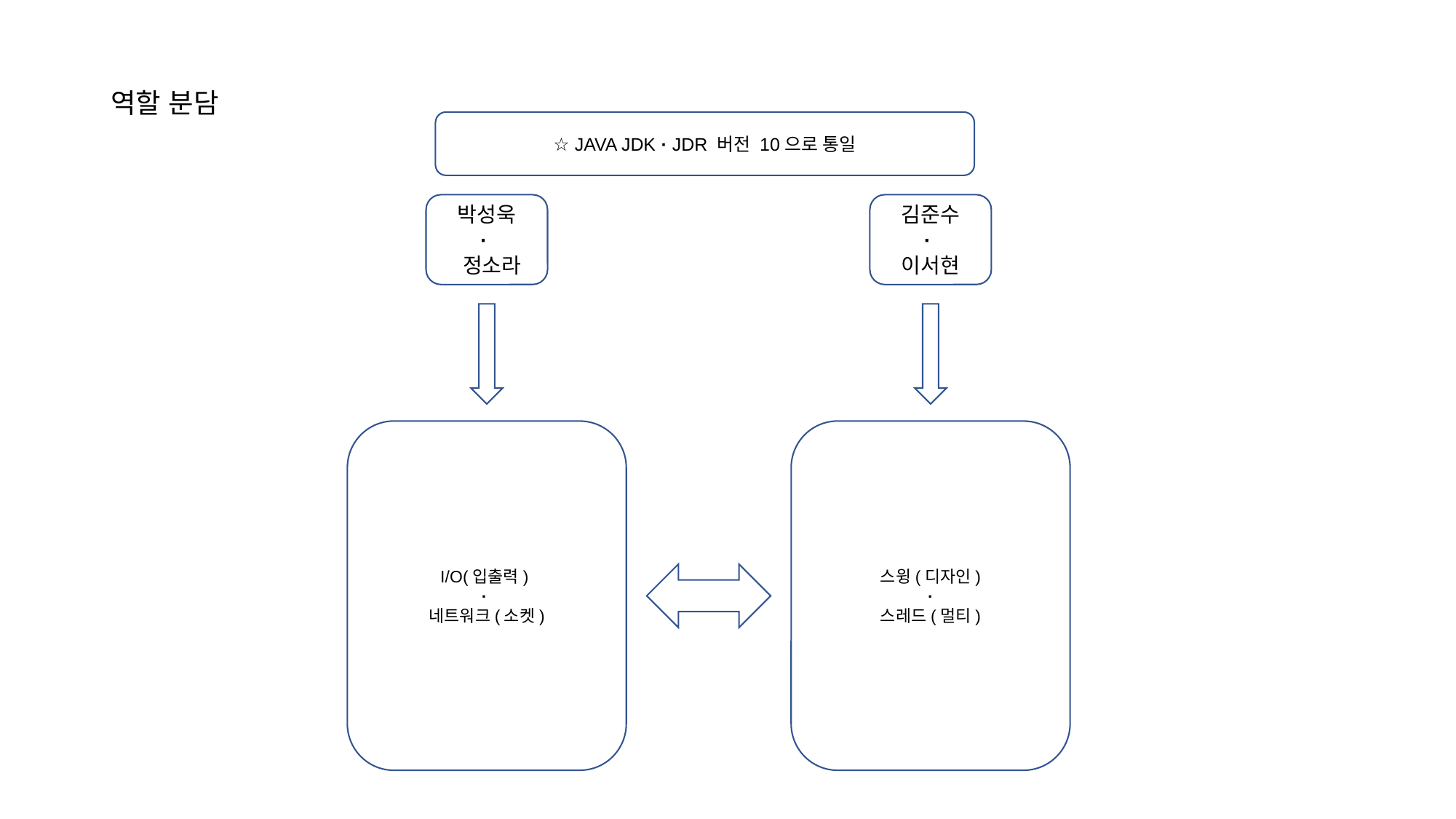

역할 분담
☆ JAVA JDK · JDR 버전 10으로 통일
박성욱
·
 정소라

I/O(입출력)
·
네트워크(소켓)
김준수
·
이서현

스윙(디자인)
 ·
스레드(멀티)